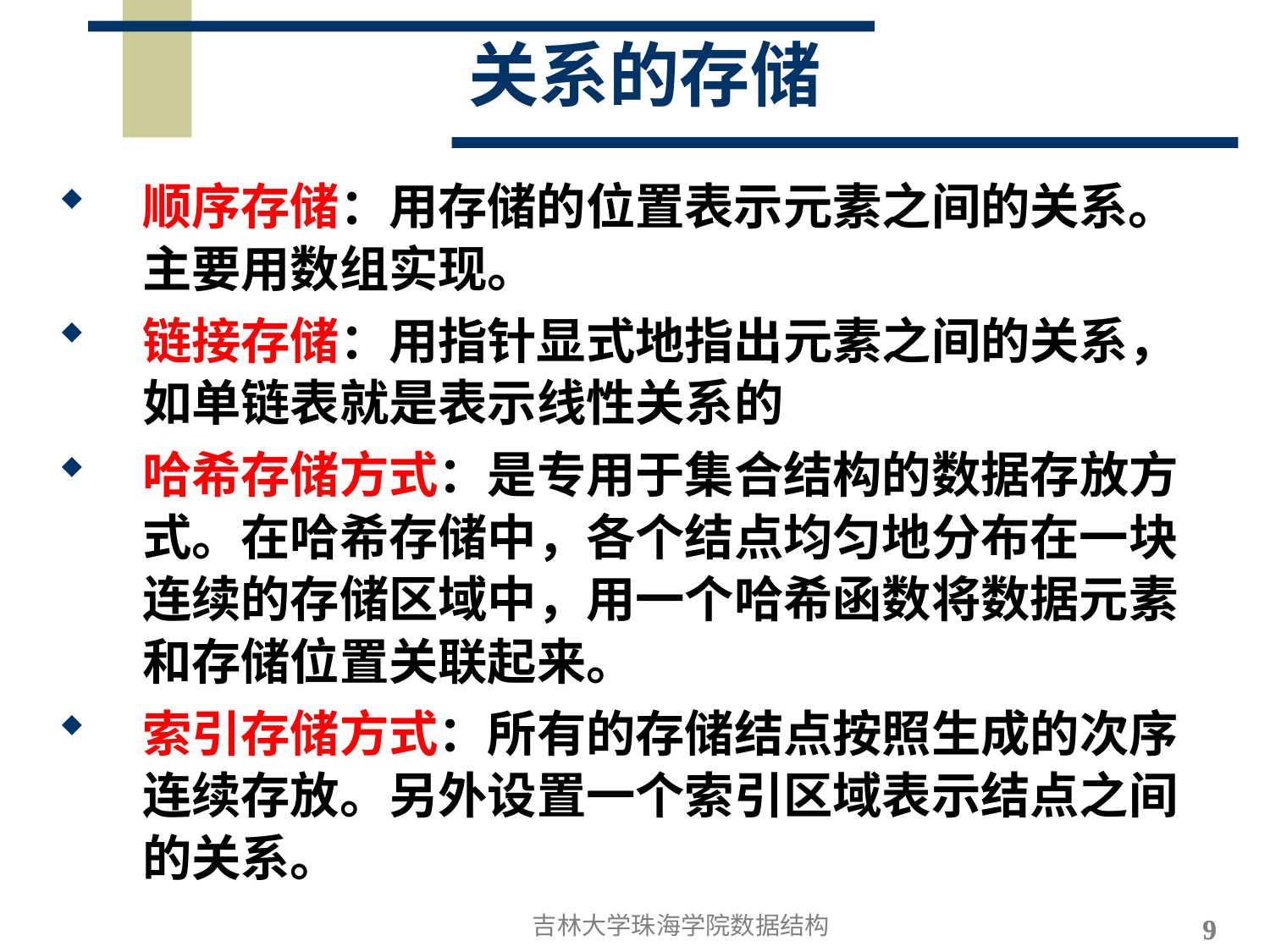

# 关系的存储
顺序存储：用存储的位置表示元素之间的关系。  主要用数组实现。
链接存储：用指针显式地指出元素之间的关系，如单链表就是表示线性关系的
哈希存储方式：是专用于集合结构的数据存放方式。在哈希存储中，各个结点均匀地分布在一块连续的存储区域中，用一个哈希函数将数据元素和存储位置关联起来。
索引存储方式：所有的存储结点按照生成的次序连续存放。另外设置一个索引区域表示结点之间的关系。
吉林大学珠海学院数据结构